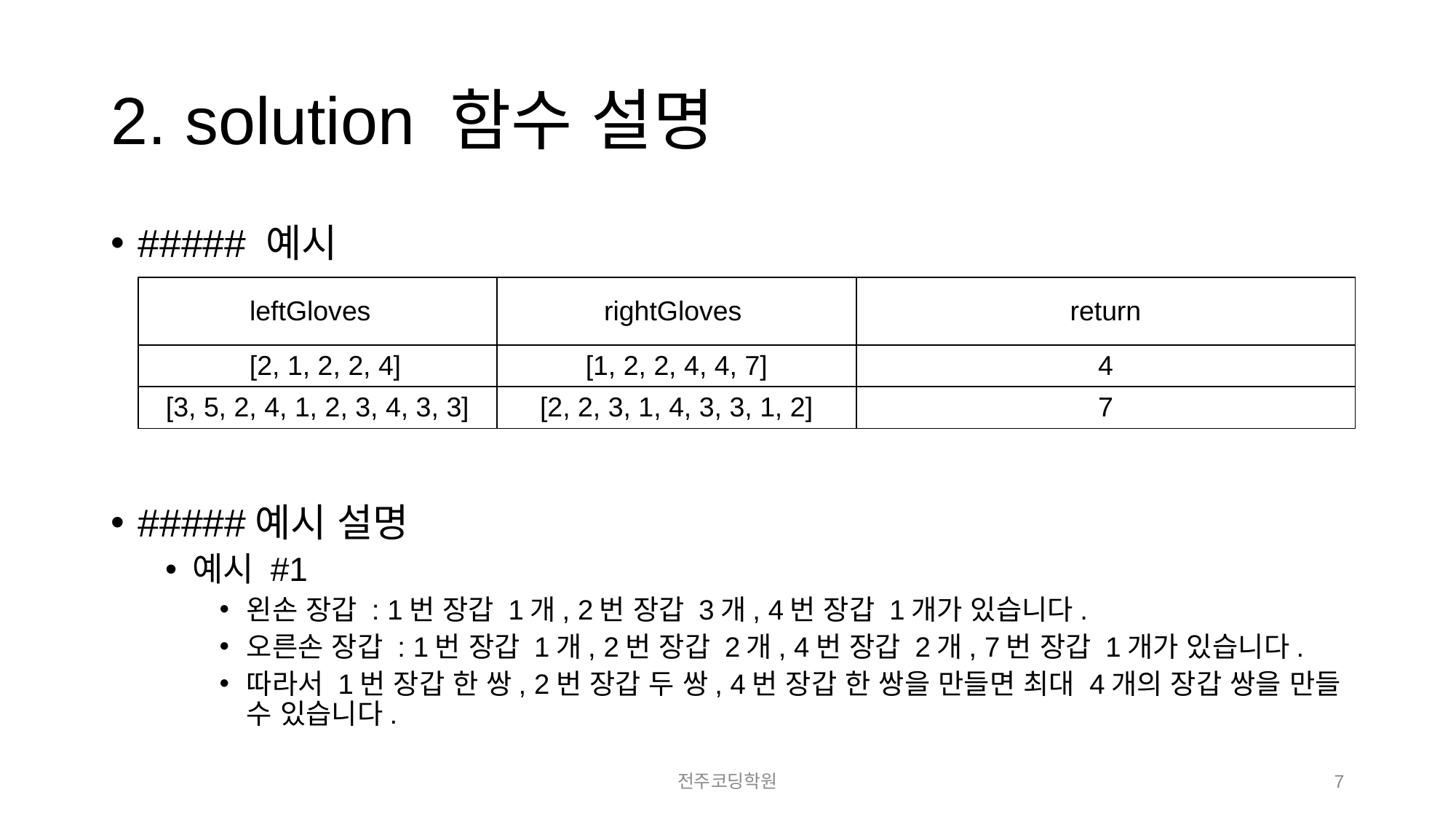

# 2. solution 함수 설명
##### 예시

#####예시 설명
예시 #1
왼손 장갑 : 1번 장갑 1개, 2번 장갑 3개, 4번 장갑 1개가 있습니다.
오른손 장갑 : 1번 장갑 1개, 2번 장갑 2개, 4번 장갑 2개, 7번 장갑 1개가 있습니다.
따라서 1번 장갑 한 쌍, 2번 장갑 두 쌍, 4번 장갑 한 쌍을 만들면 최대 4개의 장갑 쌍을 만들 수 있습니다.
| leftGloves | rightGloves | return |
| --- | --- | --- |
| [2, 1, 2, 2, 4] | [1, 2, 2, 4, 4, 7] | 4 |
| [3, 5, 2, 4, 1, 2, 3, 4, 3, 3] | [2, 2, 3, 1, 4, 3, 3, 1, 2] | 7 |
전주코딩학원
7